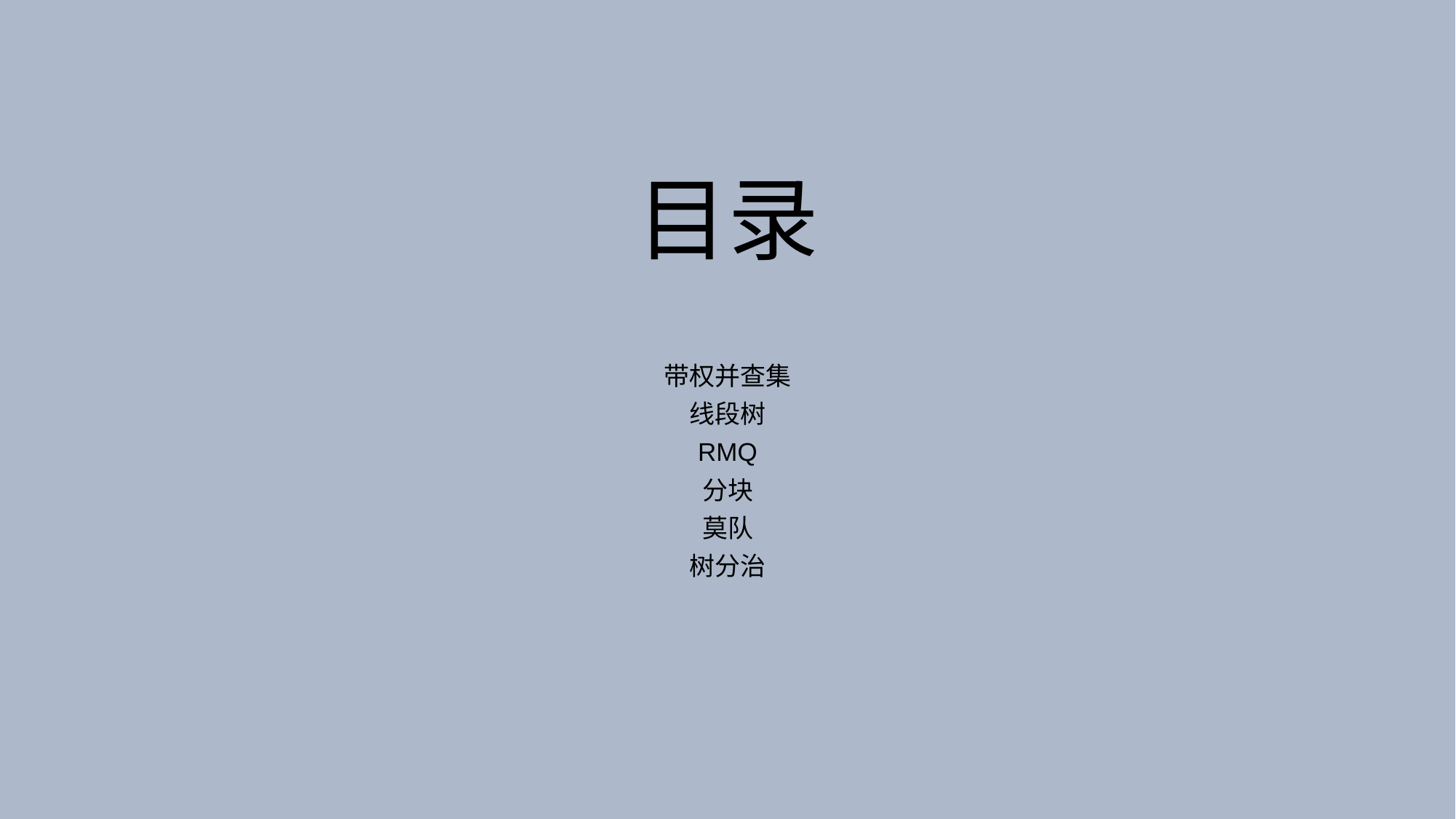

# 目录

带权并查集
线段树
RMQ
分块
莫队
树分治